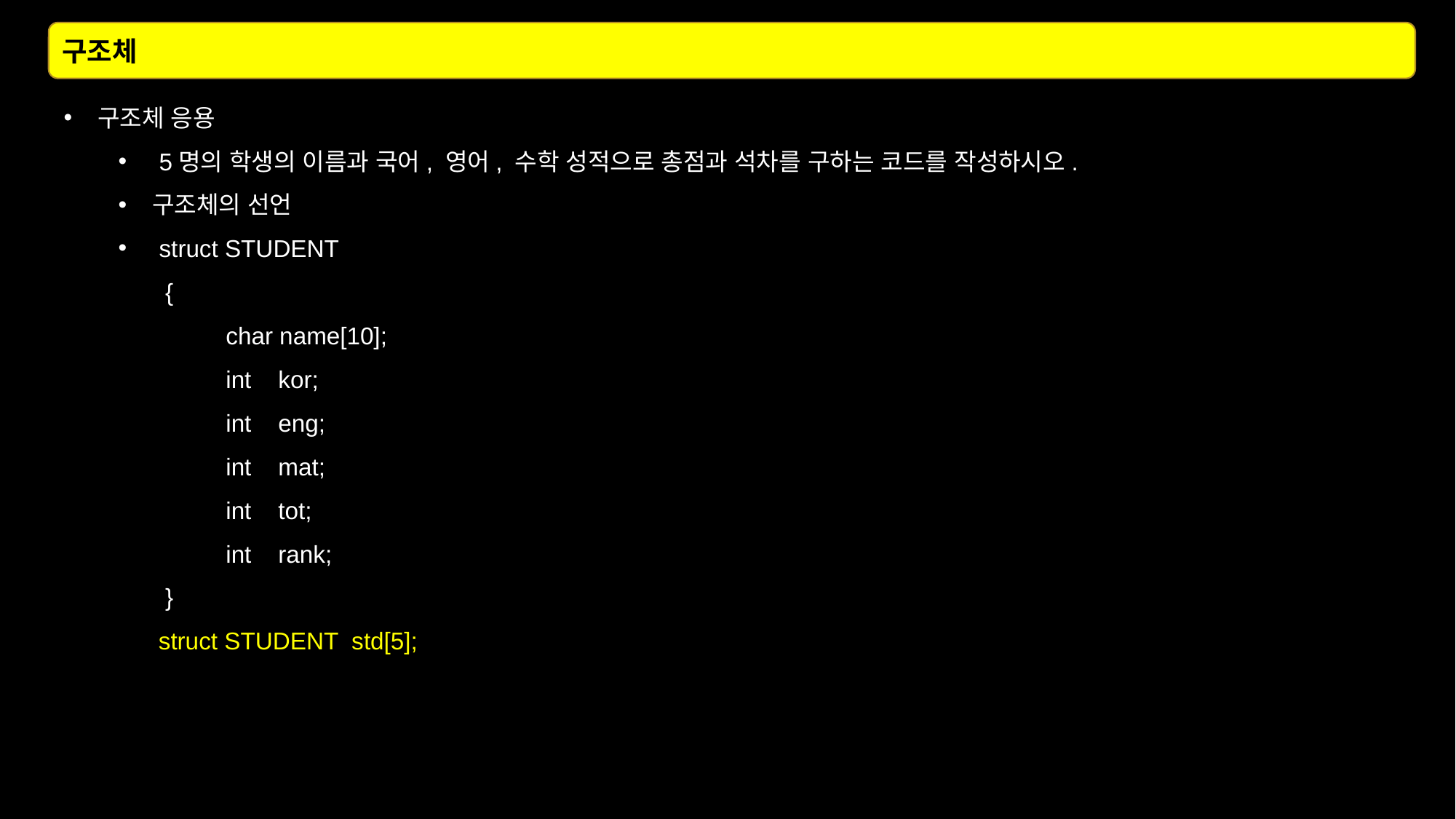

구조체
구조체 응용
 5명의 학생의 이름과 국어, 영어, 수학 성적으로 총점과 석차를 구하는 코드를 작성하시오.
구조체의 선언
 struct STUDENT
       {
                char name[10];
                int    kor;
                int    eng;
                int    mat;
                int    tot;
                int    rank;
       }
      struct STUDENT  std[5];